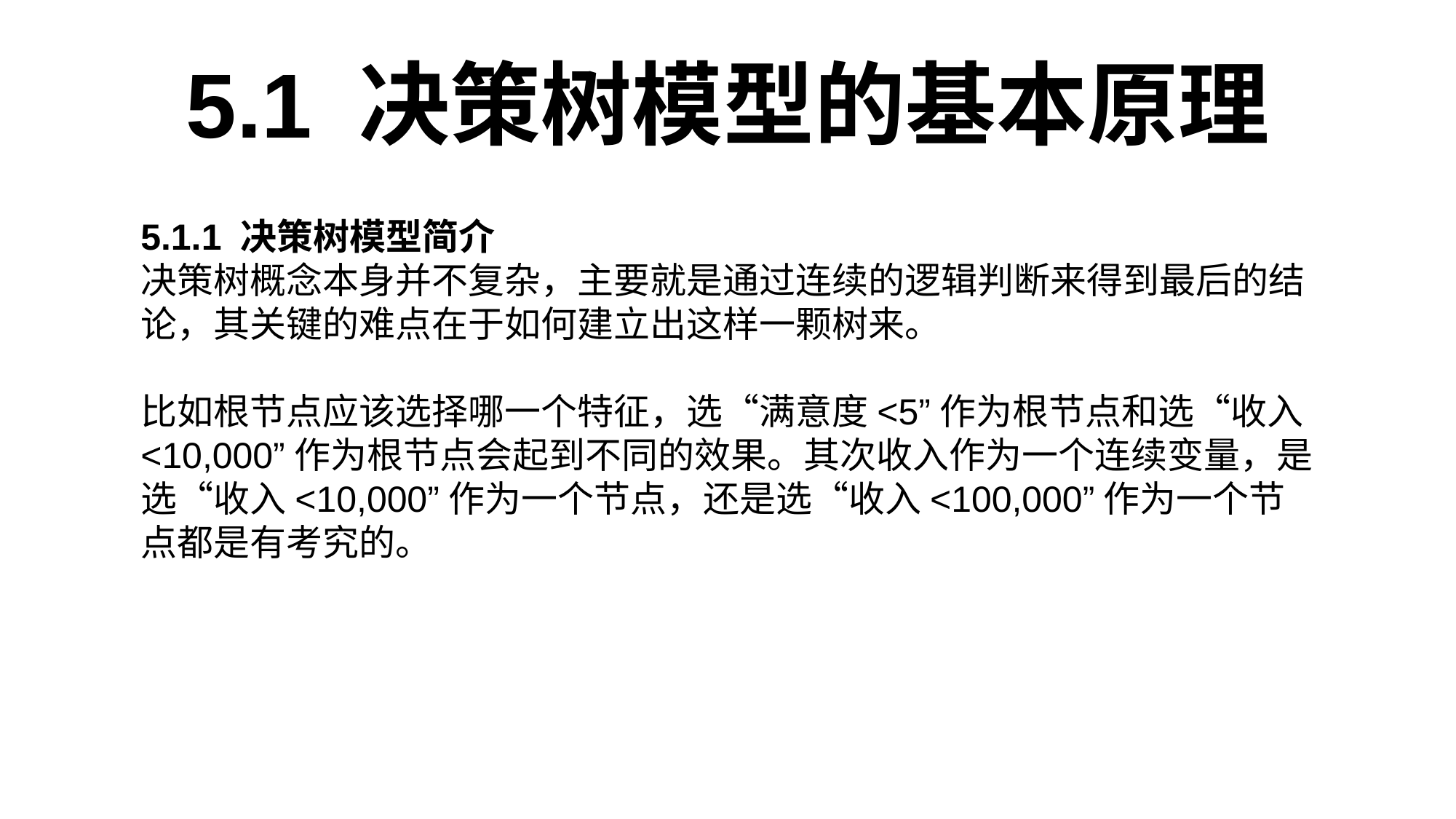

5.1 决策树模型的基本原理
5.1.1 决策树模型简介
决策树概念本身并不复杂，主要就是通过连续的逻辑判断来得到最后的结论，其关键的难点在于如何建立出这样一颗树来。

比如根节点应该选择哪一个特征，选“满意度<5”作为根节点和选“收入<10,000”作为根节点会起到不同的效果。其次收入作为一个连续变量，是选“收入<10,000”作为一个节点，还是选“收入<100,000”作为一个节点都是有考究的。